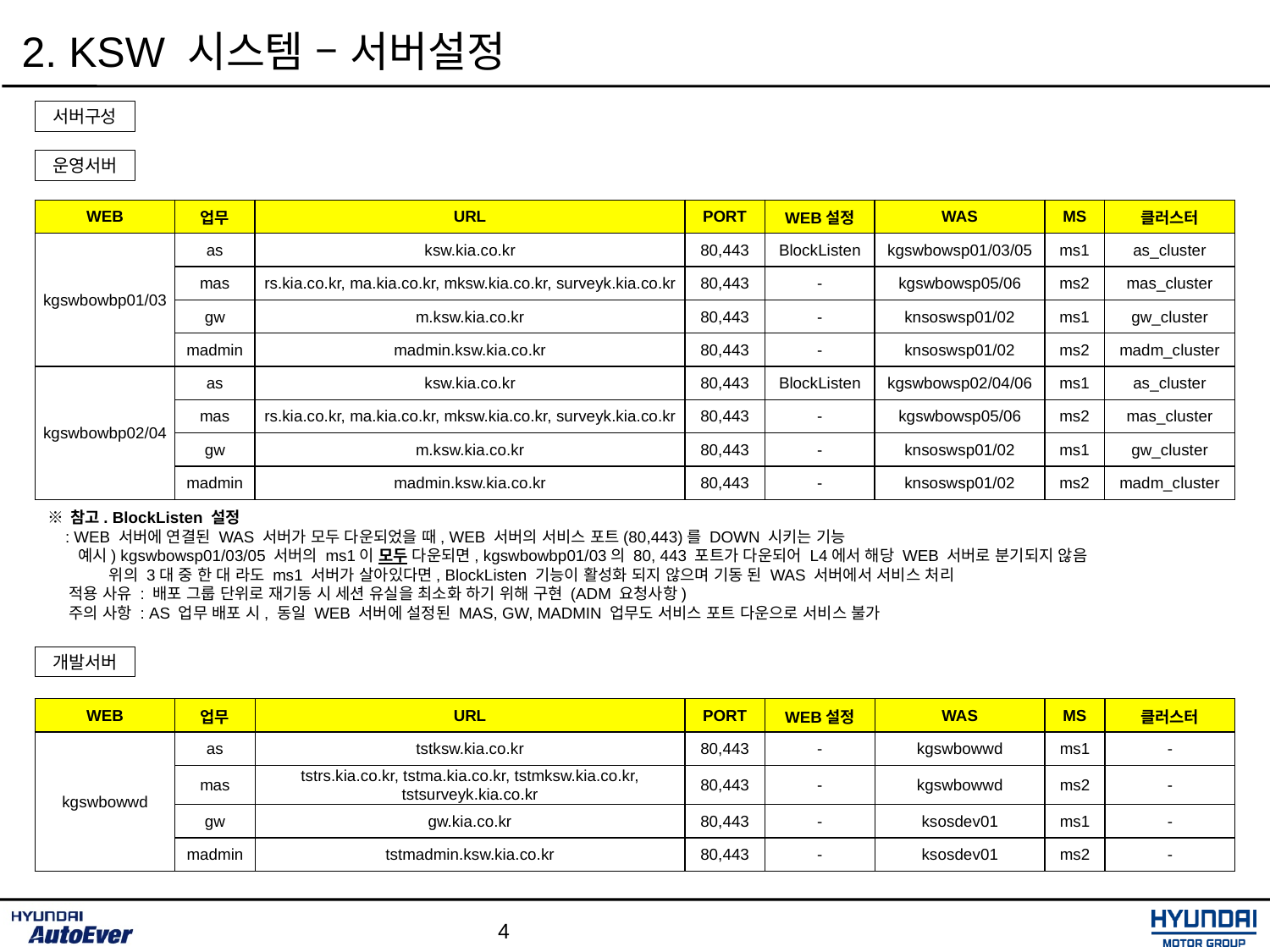

2. KSW 시스템 – 서버설정
서버구성
운영서버
| WEB | 업무 | URL | PORT | WEB설정 | WAS | MS | 클러스터 |
| --- | --- | --- | --- | --- | --- | --- | --- |
| kgswbowbp01/03 | as | ksw.kia.co.kr | 80,443 | BlockListen | kgswbowsp01/03/05 | ms1 | as\_cluster |
|  | mas | rs.kia.co.kr, ma.kia.co.kr, mksw.kia.co.kr, surveyk.kia.co.kr | 80,443 | - | kgswbowsp05/06 | ms2 | mas\_cluster |
|  | gw | m.ksw.kia.co.kr | 80,443 | - | knsoswsp01/02 | ms1 | gw\_cluster |
|  | madmin | madmin.ksw.kia.co.kr | 80,443 | - | knsoswsp01/02 | ms2 | madm\_cluster |
| kgswbowbp02/04 | as | ksw.kia.co.kr | 80,443 | BlockListen | kgswbowsp02/04/06 | ms1 | as\_cluster |
|  | mas | rs.kia.co.kr, ma.kia.co.kr, mksw.kia.co.kr, surveyk.kia.co.kr | 80,443 | - | kgswbowsp05/06 | ms2 | mas\_cluster |
|  | gw | m.ksw.kia.co.kr | 80,443 | - | knsoswsp01/02 | ms1 | gw\_cluster |
|  | madmin | madmin.ksw.kia.co.kr | 80,443 | - | knsoswsp01/02 | ms2 | madm\_cluster |
※ 참고. BlockListen 설정
    : WEB 서버에 연결된 WAS 서버가 모두 다운되었을 때, WEB 서버의 서비스 포트(80,443)를 DOWN 시키는 기능
      예시) kgswbowsp01/03/05 서버의 ms1이 모두 다운되면, kgswbowbp01/03의 80, 443 포트가 다운되어 L4에서 해당 WEB 서버로 분기되지 않음
             위의 3대 중 한 대 라도 ms1 서버가 살아있다면, BlockListen 기능이 활성화 되지 않으며 기동 된 WAS 서버에서 서비스 처리
    적용 사유 : 배포 그룹 단위로 재기동 시 세션 유실을 최소화 하기 위해 구현 (ADM 요청사항)
    주의 사항 : AS 업무 배포 시, 동일 WEB 서버에 설정된 MAS, GW, MADMIN 업무도 서비스 포트 다운으로 서비스 불가
개발서버
| WEB | 업무 | URL | PORT | WEB설정 | WAS | MS | 클러스터 |
| --- | --- | --- | --- | --- | --- | --- | --- |
| kgswbowwd | as | tstksw.kia.co.kr | 80,443 | - | kgswbowwd | ms1 | - |
|  | mas | tstrs.kia.co.kr, tstma.kia.co.kr, tstmksw.kia.co.kr, tstsurveyk.kia.co.kr | 80,443 | - | kgswbowwd | ms2 | - |
|  | gw | gw.kia.co.kr | 80,443 | - | ksosdev01 | ms1 | - |
|  | madmin | tstmadmin.ksw.kia.co.kr | 80,443 | - | ksosdev01 | ms2 | - |
4